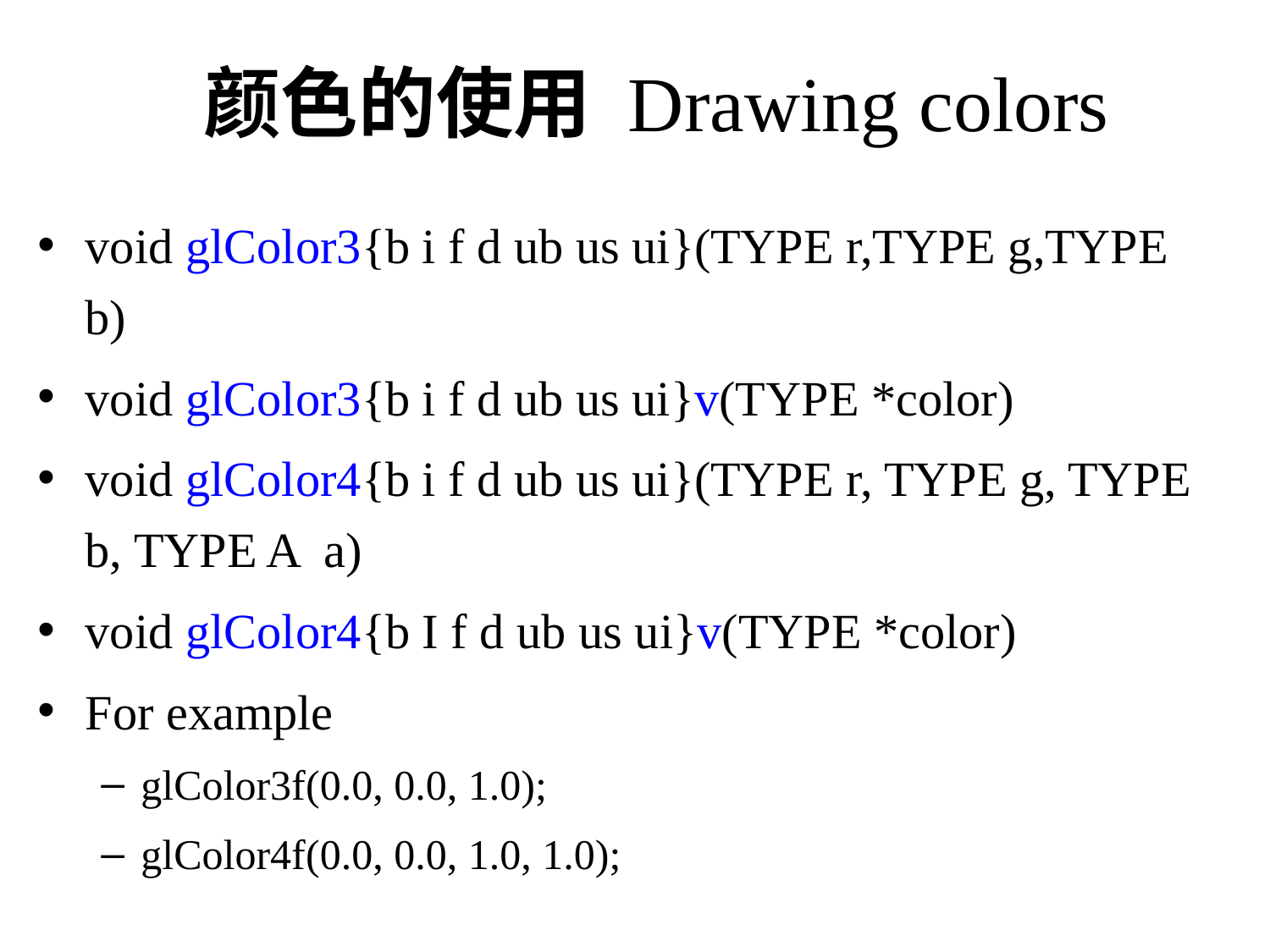

# 颜色的使用 Drawing colors
void glColor3{b i f d ub us ui}(TYPE r,TYPE g,TYPE b)
void glColor3{b i f d ub us ui}v(TYPE *color)
void glColor4{b i f d ub us ui}(TYPE r, TYPE g, TYPE b, TYPE A  a)
void glColor4{b I f d ub us ui}v(TYPE *color)
For example
glColor3f(0.0, 0.0, 1.0);
glColor4f(0.0, 0.0, 1.0, 1.0);